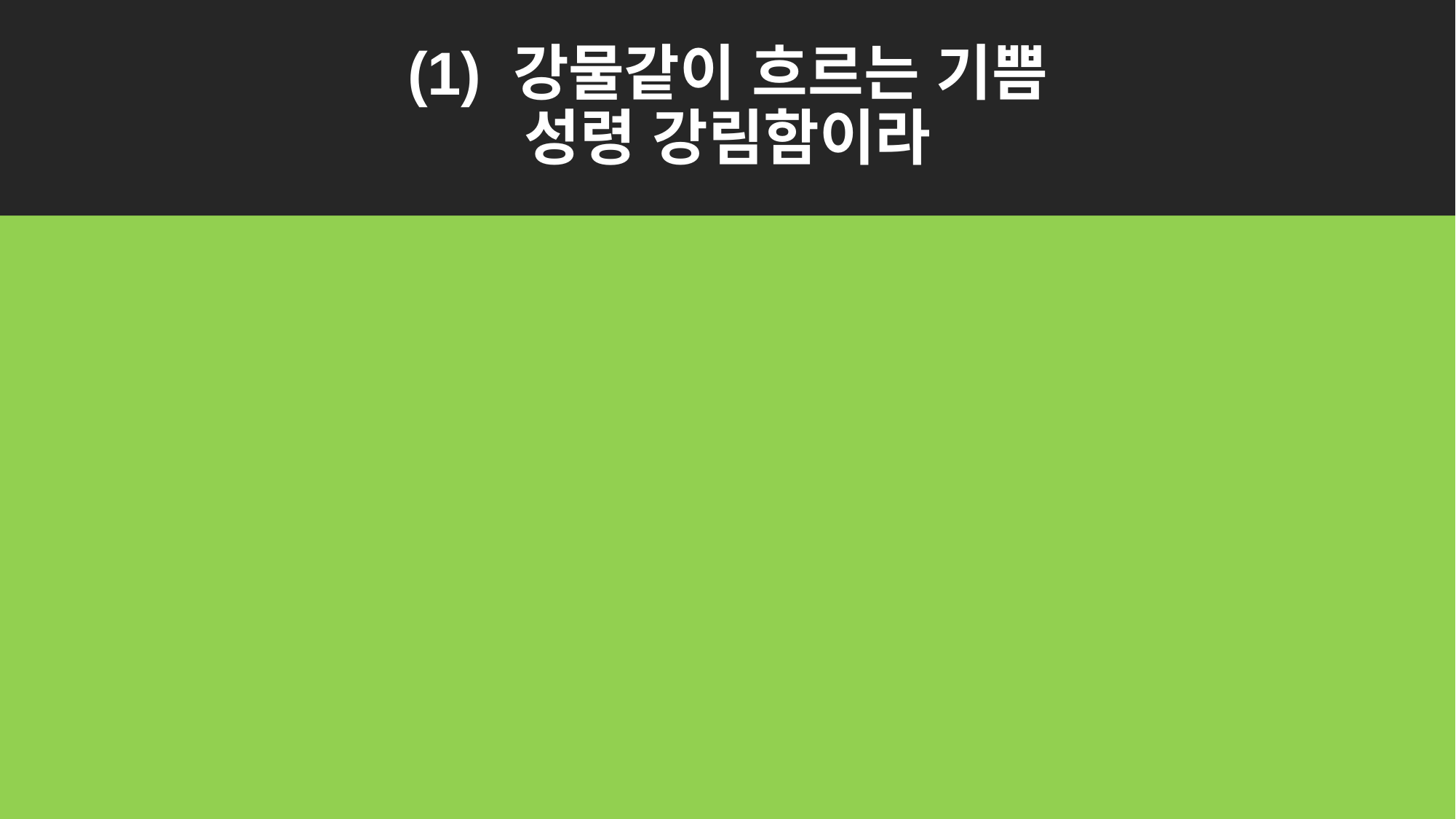

# (1) 강물같이 흐르는 기쁨 성령 강림함이라